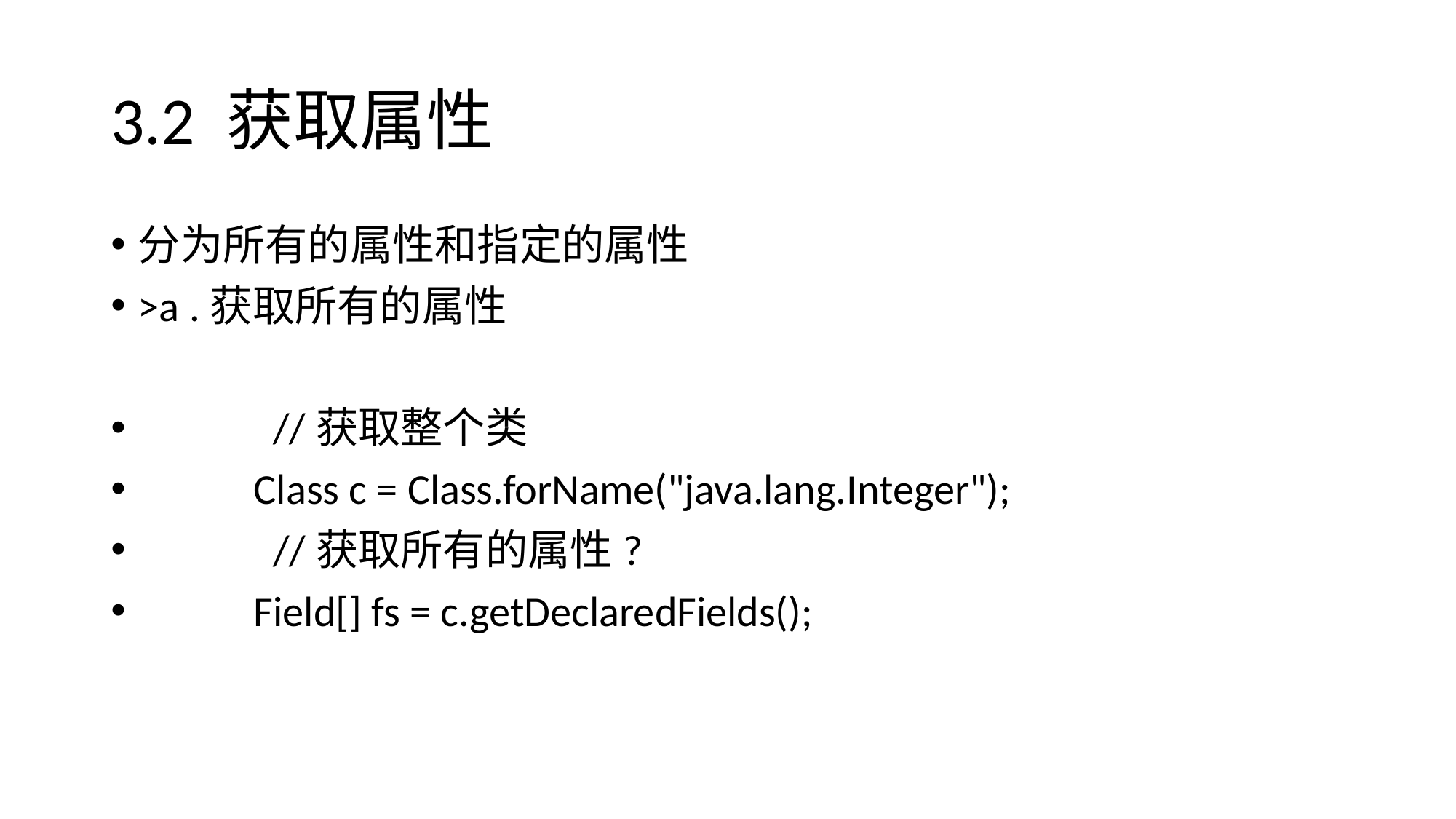

# 3.2 获取属性
分为所有的属性和指定的属性
>a .获取所有的属性

              //获取整个类
            Class c = Class.forName("java.lang.Integer");
              //获取所有的属性?
            Field[] fs = c.getDeclaredFields();